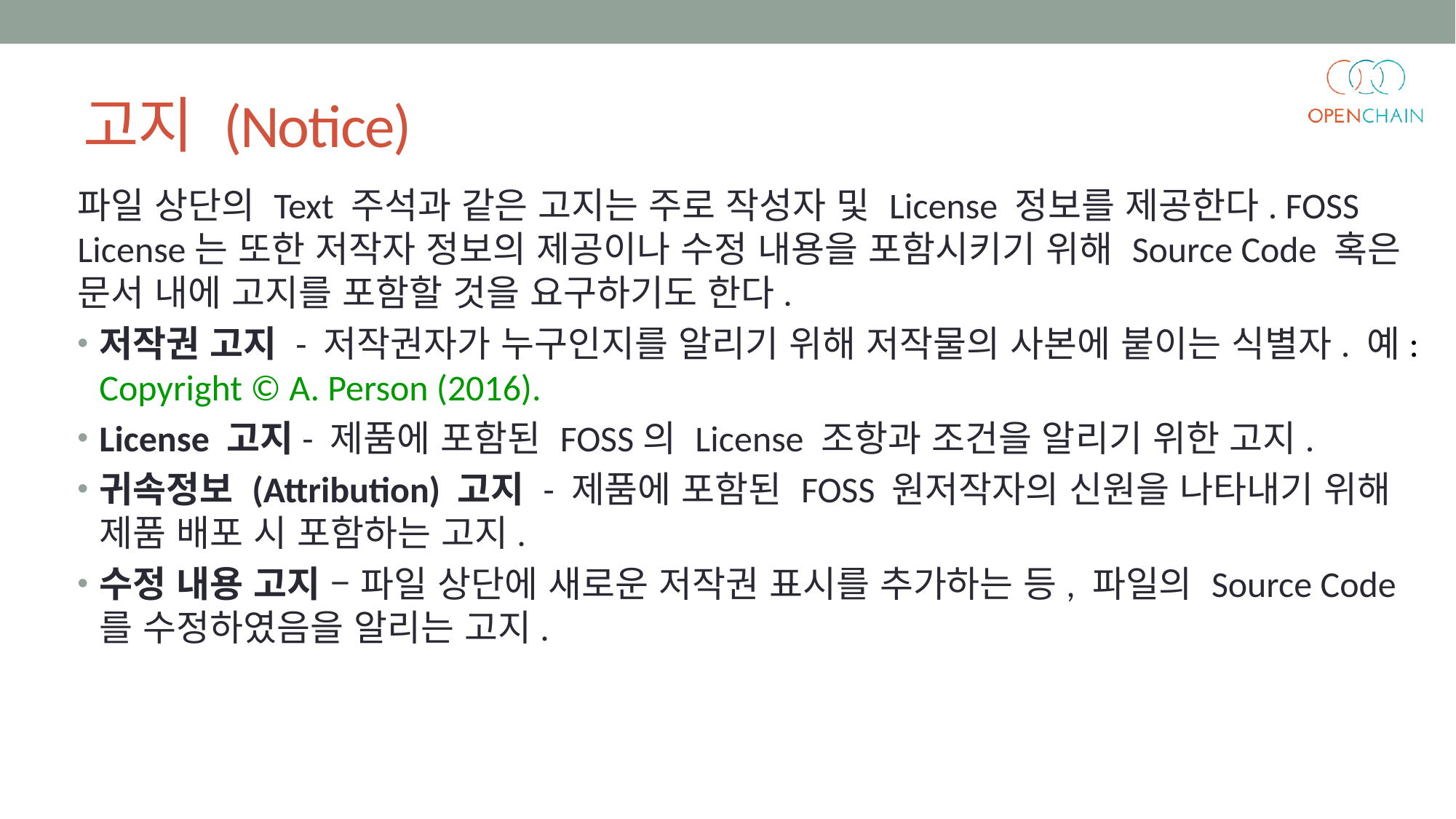

# 고지 (Notice)
파일 상단의 Text 주석과 같은 고지는 주로 작성자 및 License 정보를 제공한다. FOSS License는 또한 저작자 정보의 제공이나 수정 내용을 포함시키기 위해 Source Code 혹은 문서 내에 고지를 포함할 것을 요구하기도 한다.
저작권 고지 - 저작권자가 누구인지를 알리기 위해 저작물의 사본에 붙이는 식별자. 예: Copyright © A. Person (2016).
License 고지- 제품에 포함된 FOSS의 License 조항과 조건을 알리기 위한 고지.
귀속정보 (Attribution) 고지 - 제품에 포함된 FOSS 원저작자의 신원을 나타내기 위해 제품 배포 시 포함하는 고지.
수정 내용 고지 – 파일 상단에 새로운 저작권 표시를 추가하는 등, 파일의 Source Code를 수정하였음을 알리는 고지.